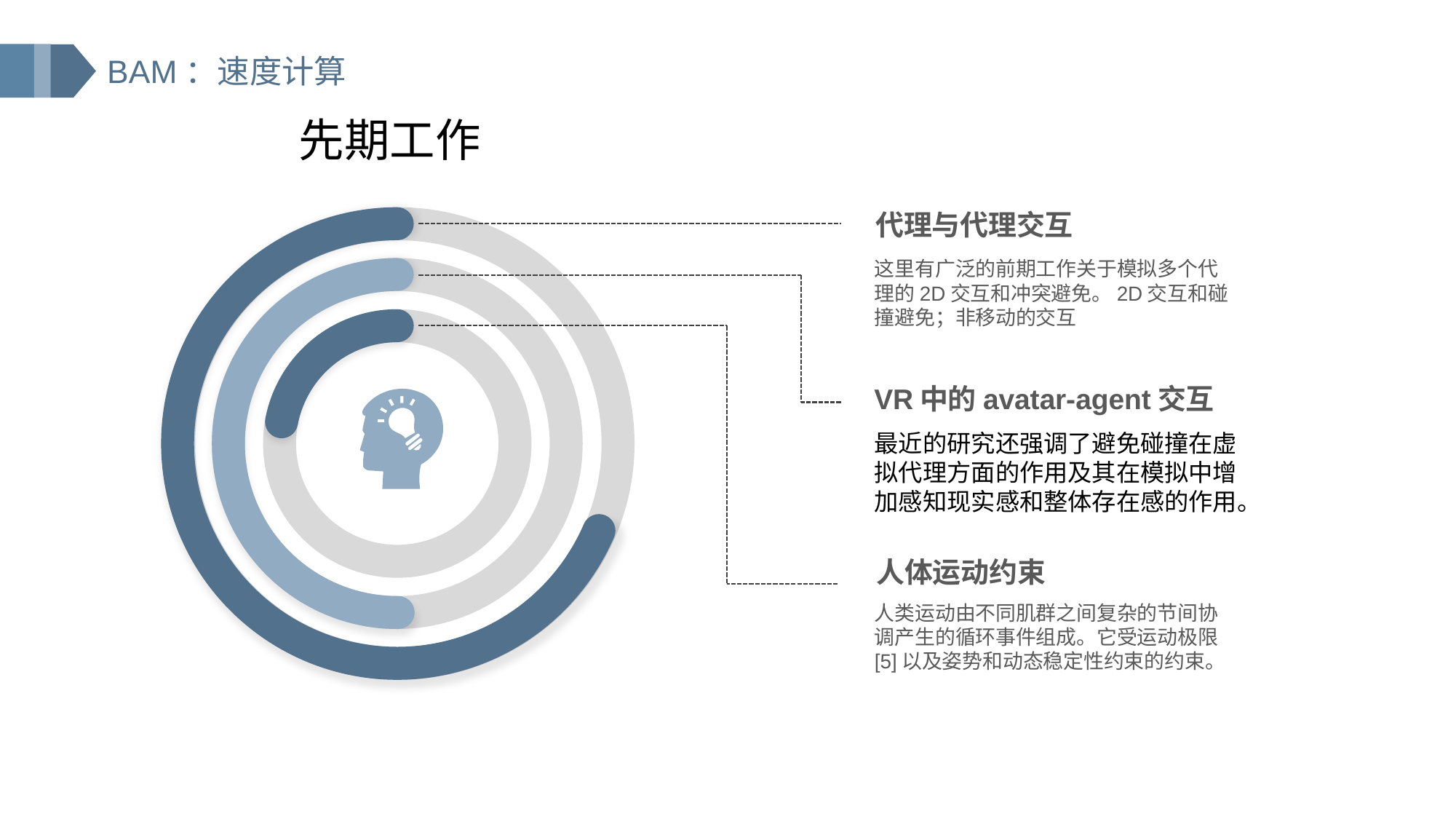

先期工作
代理与代理交互

这里有广泛的前期工作关于模拟多个代理的2D交互和冲突避免。2D交互和碰撞避免；非移动的交互

VR中的avatar-agent交互

最近的研究还强调了避免碰撞在虚拟代理方面的作用及其在模拟中增加感知现实感和整体存在感的作用。
人体运动约束
人类运动由不同肌群之间复杂的节间协调产生的循环事件组成。它受运动极限[5]以及姿势和动态稳定性约束的约束。